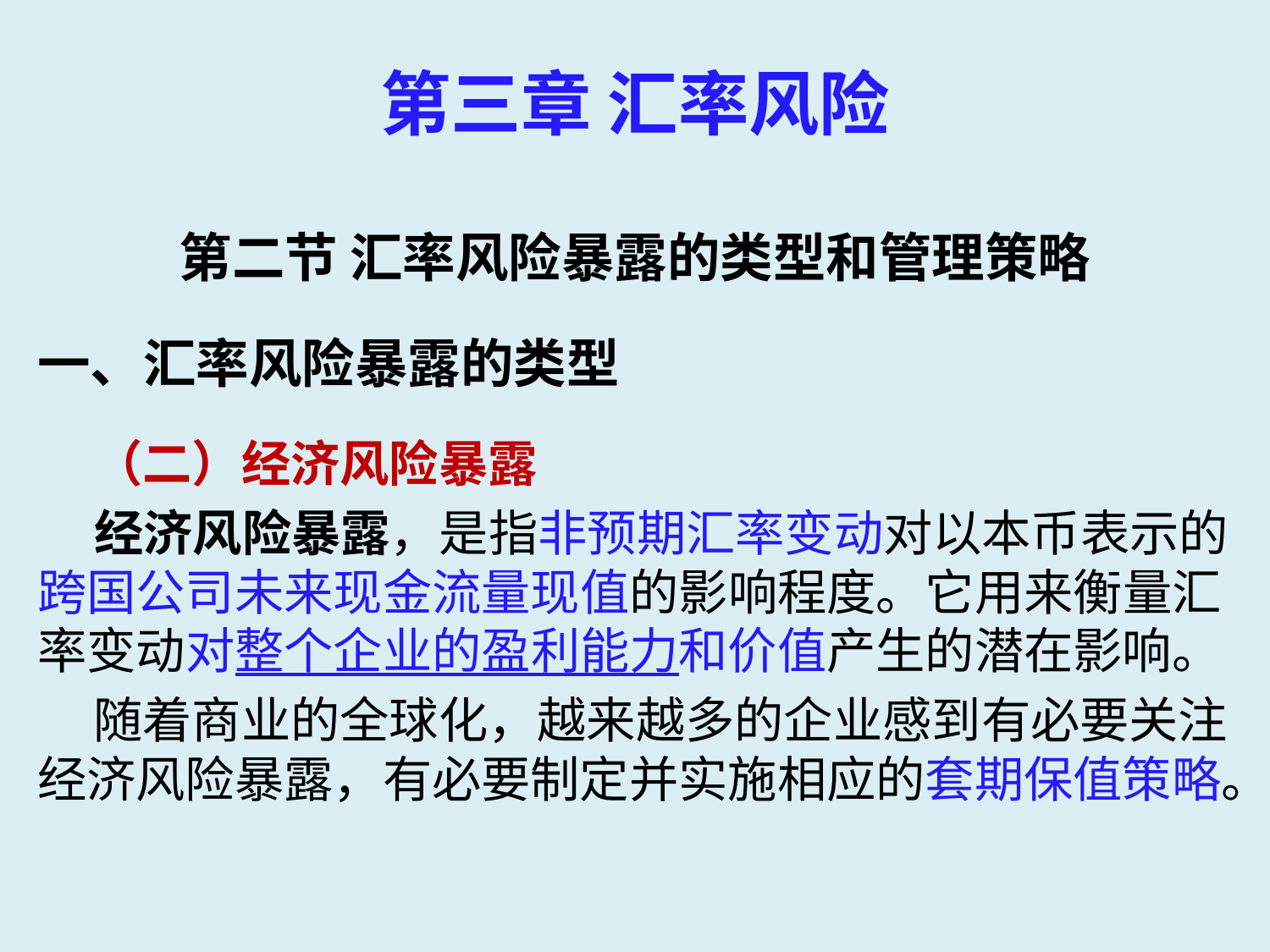

# 第三章 汇率风险
第二节 汇率风险暴露的类型和管理策略
一、汇率风险暴露的类型
    （二）经济风险暴露
    经济风险暴露，是指非预期汇率变动对以本币表示的跨国公司未来现金流量现值的影响程度。它用来衡量汇率变动对整个企业的盈利能力和价值产生的潜在影响。
    随着商业的全球化，越来越多的企业感到有必要关注经济风险暴露，有必要制定并实施相应的套期保值策略。